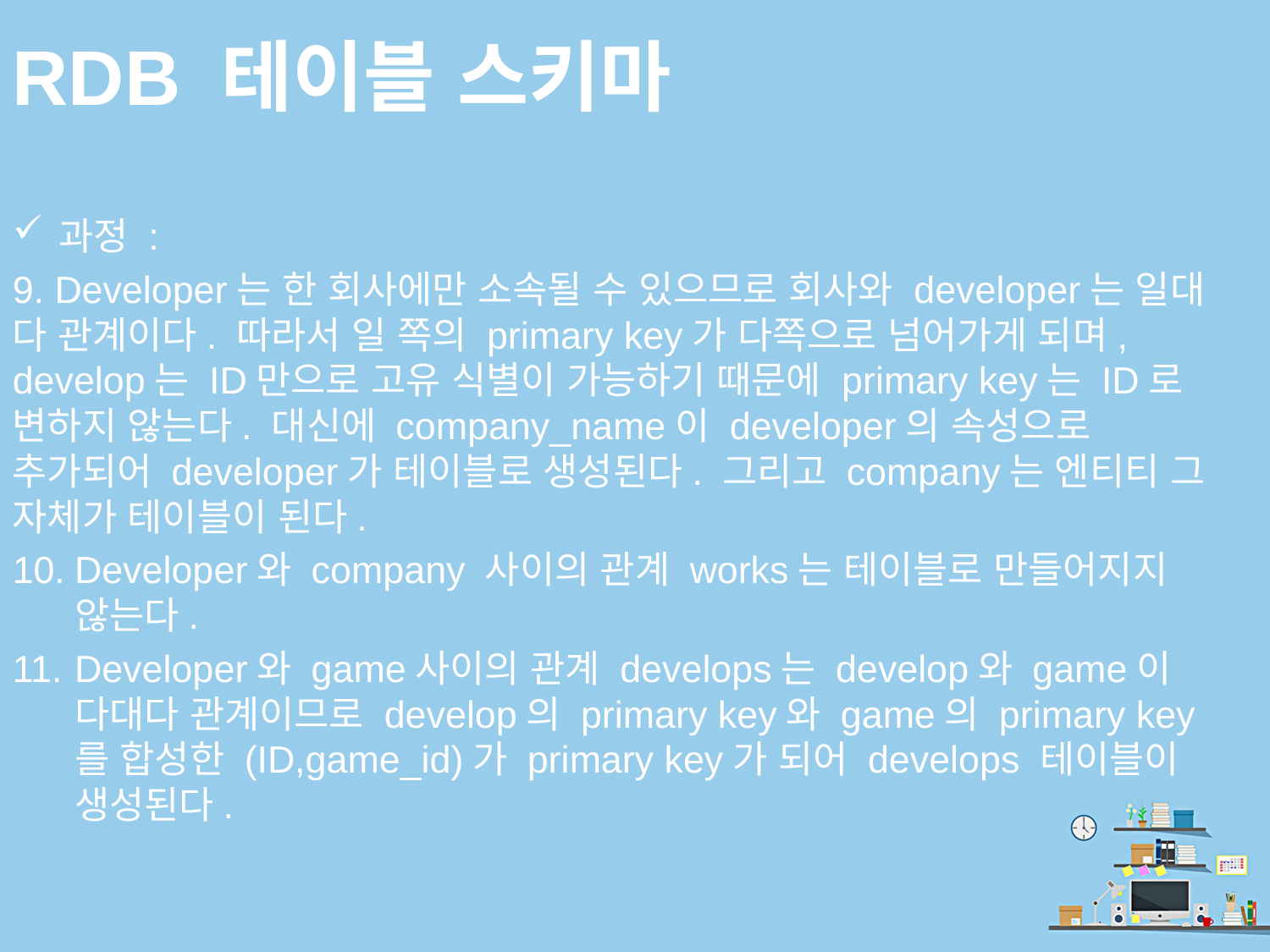

# RDB 테이블 스키마
과정 :
9. Developer는 한 회사에만 소속될 수 있으므로 회사와 developer는 일대 다 관계이다. 따라서 일 쪽의 primary key가 다쪽으로 넘어가게 되며, develop는 ID만으로 고유 식별이 가능하기 때문에 primary key는 ID로 변하지 않는다. 대신에 company_name이 developer의 속성으로 추가되어 developer가 테이블로 생성된다. 그리고 company는 엔티티 그 자체가 테이블이 된다.
Developer와 company 사이의 관계 works는 테이블로 만들어지지 않는다.
Developer와 game사이의 관계 develops는 develop와 game이 다대다 관계이므로 develop의 primary key와 game의 primary key를 합성한 (ID,game_id)가 primary key가 되어 develops 테이블이 생성된다.